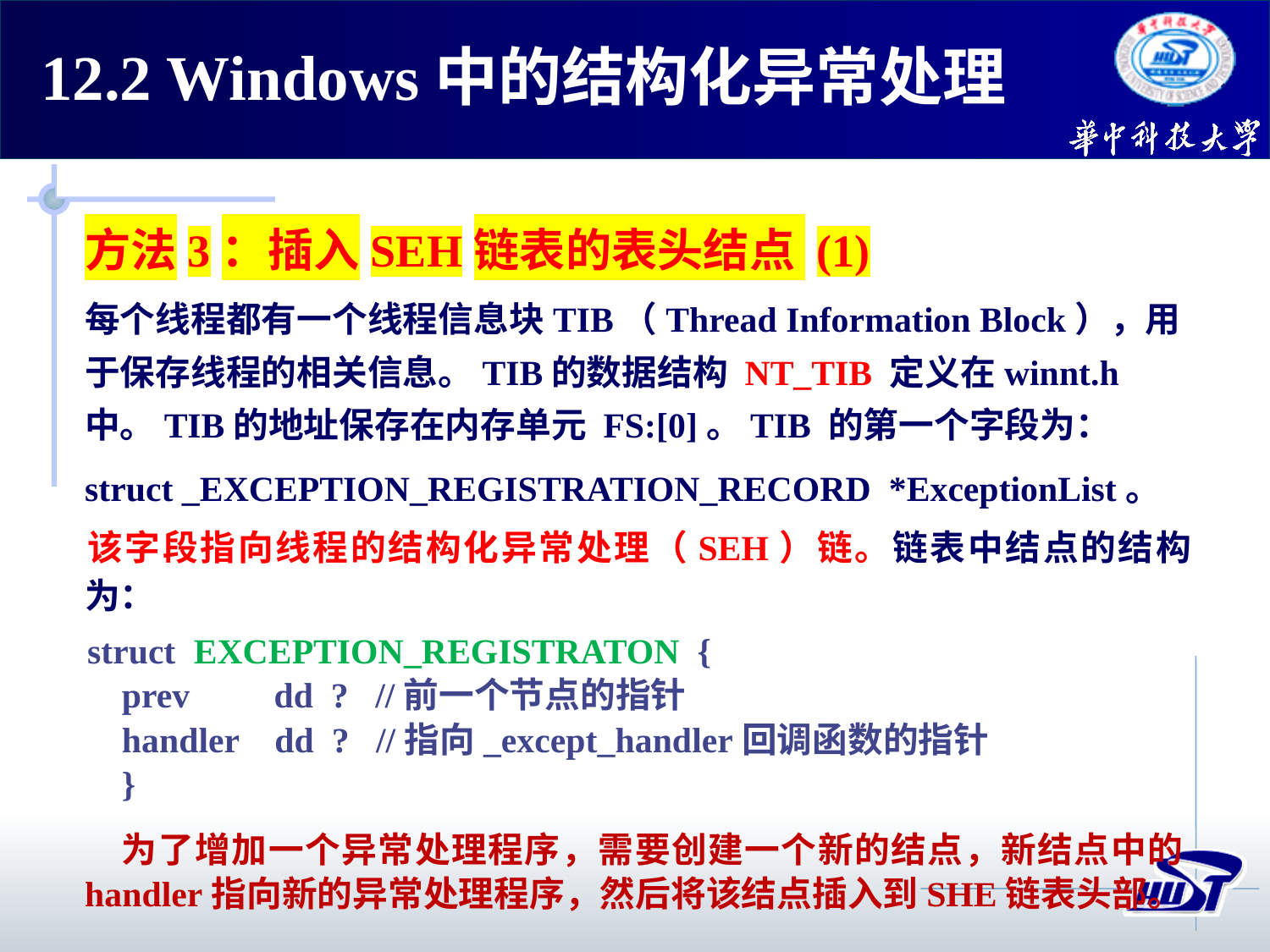

12.2 Windows中的结构化异常处理
方法3：插入SEH链表的表头结点 (1)
每个线程都有一个线程信息块TIB（Thread Information Block），用于保存线程的相关信息。TIB的数据结构 NT_TIB 定义在winnt.h中。TIB的地址保存在内存单元 FS:[0]。TIB 的第一个字段为：
struct _EXCEPTION_REGISTRATION_RECORD  *ExceptionList。
该字段指向线程的结构化异常处理（SEH）链。链表中结点的结构为：
struct  EXCEPTION_REGISTRATON  {
prev	       dd  ?   //前一个节点的指针
handler    dd  ?   //指向_except_handler回调函数的指针
}
为了增加一个异常处理程序，需要创建一个新的结点，新结点中的handler指向新的异常处理程序，然后将该结点插入到SHE链表头部。